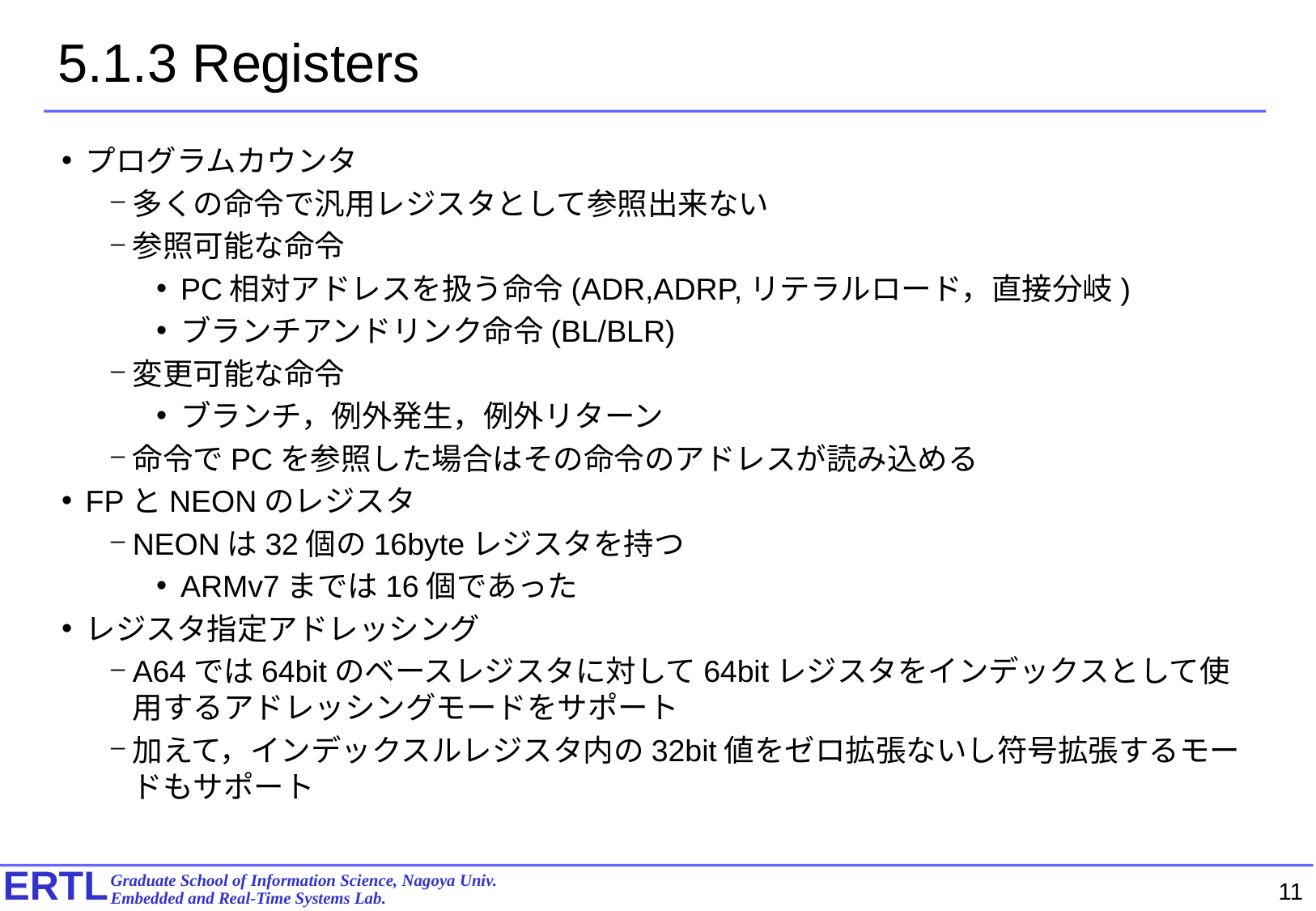

# 5.1.3 Registers
プログラムカウンタ
多くの命令で汎用レジスタとして参照出来ない
参照可能な命令
PC相対アドレスを扱う命令(ADR,ADRP,リテラルロード，直接分岐)
ブランチアンドリンク命令(BL/BLR)
変更可能な命令
ブランチ，例外発生，例外リターン
命令でPCを参照した場合はその命令のアドレスが読み込める
FPとNEONのレジスタ
NEONは32個の16byteレジスタを持つ
ARMv7までは16個であった
レジスタ指定アドレッシング
A64では64bitのベースレジスタに対して64bitレジスタをインデックスとして使用するアドレッシングモードをサポート
加えて，インデックスルレジスタ内の32bit値をゼロ拡張ないし符号拡張するモードもサポート

11